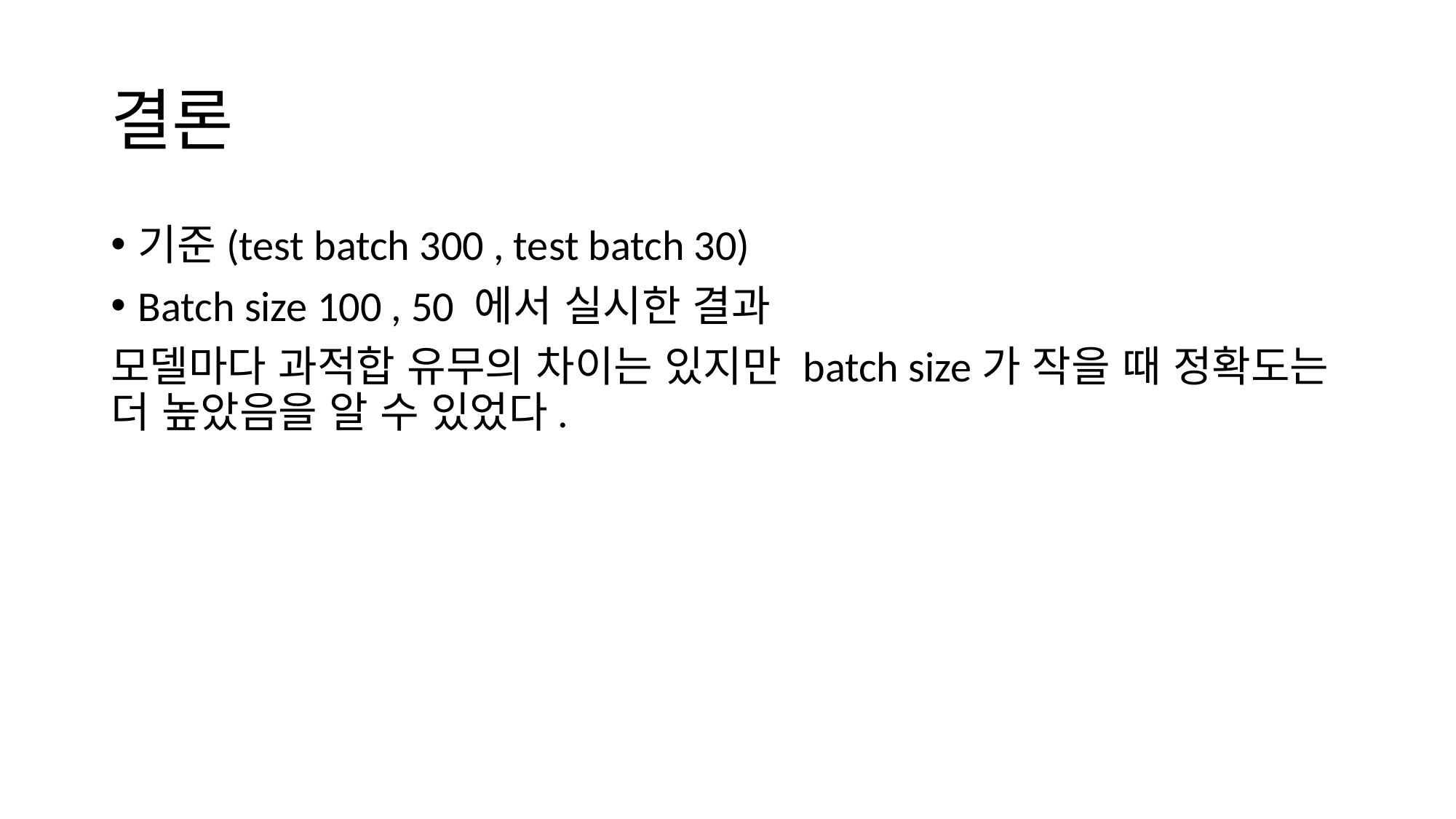

# 결론
기준(test batch 300 , test batch 30)
Batch size 100 , 50 에서 실시한 결과
모델마다 과적합 유무의 차이는 있지만 batch size가 작을 때 정확도는 더 높았음을 알 수 있었다.